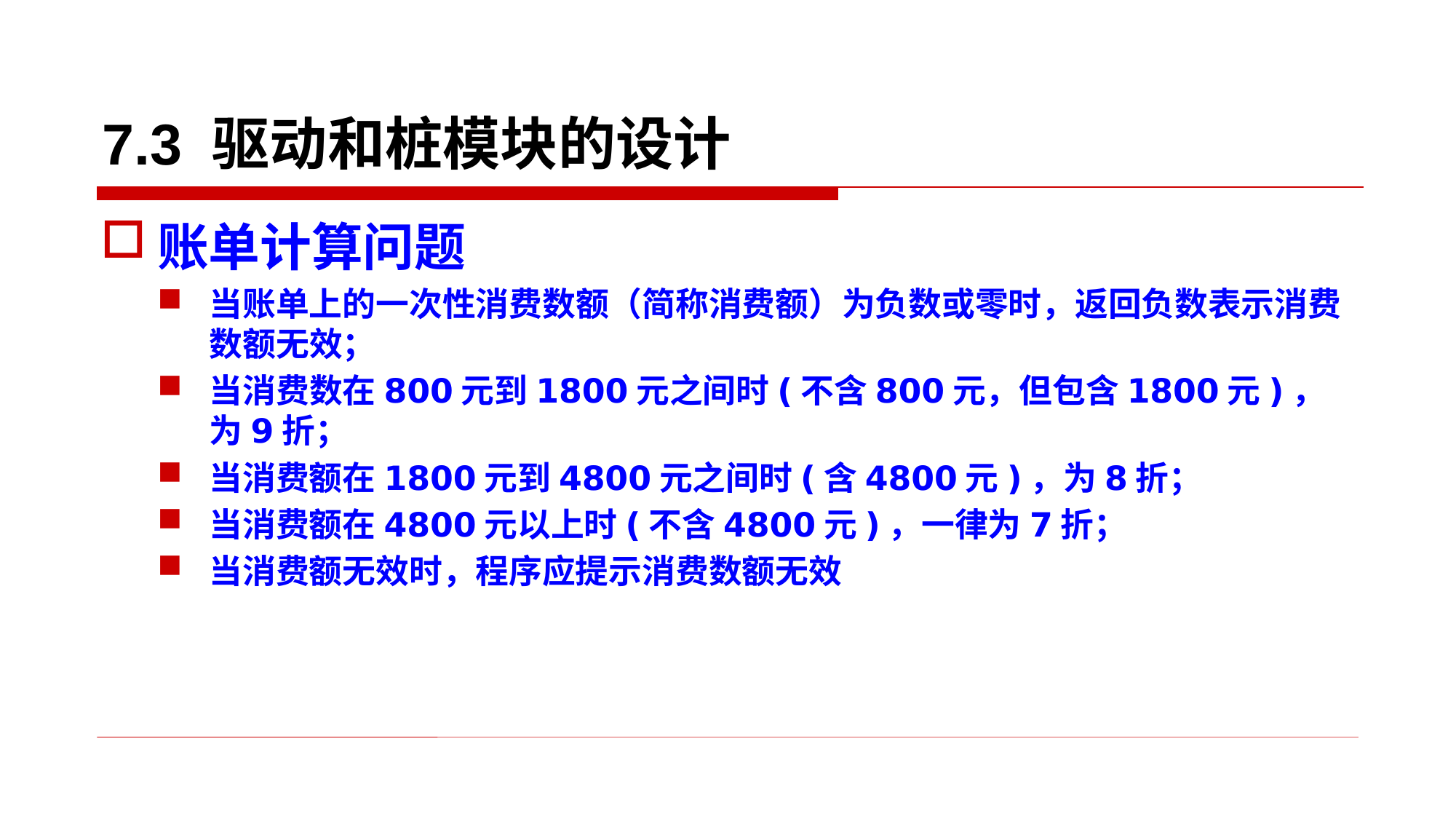

# 7.3 驱动和桩模块的设计
账单计算问题
当账单上的一次性消费数额（简称消费额）为负数或零时，返回负数表示消费数额无效；
当消费数在800元到1800元之间时(不含800元，但包含1800元)，为9折；
当消费额在1800元到4800元之间时(含4800元)，为8折；
当消费额在4800元以上时(不含4800元)，一律为7折；
当消费额无效时，程序应提示消费数额无效
25